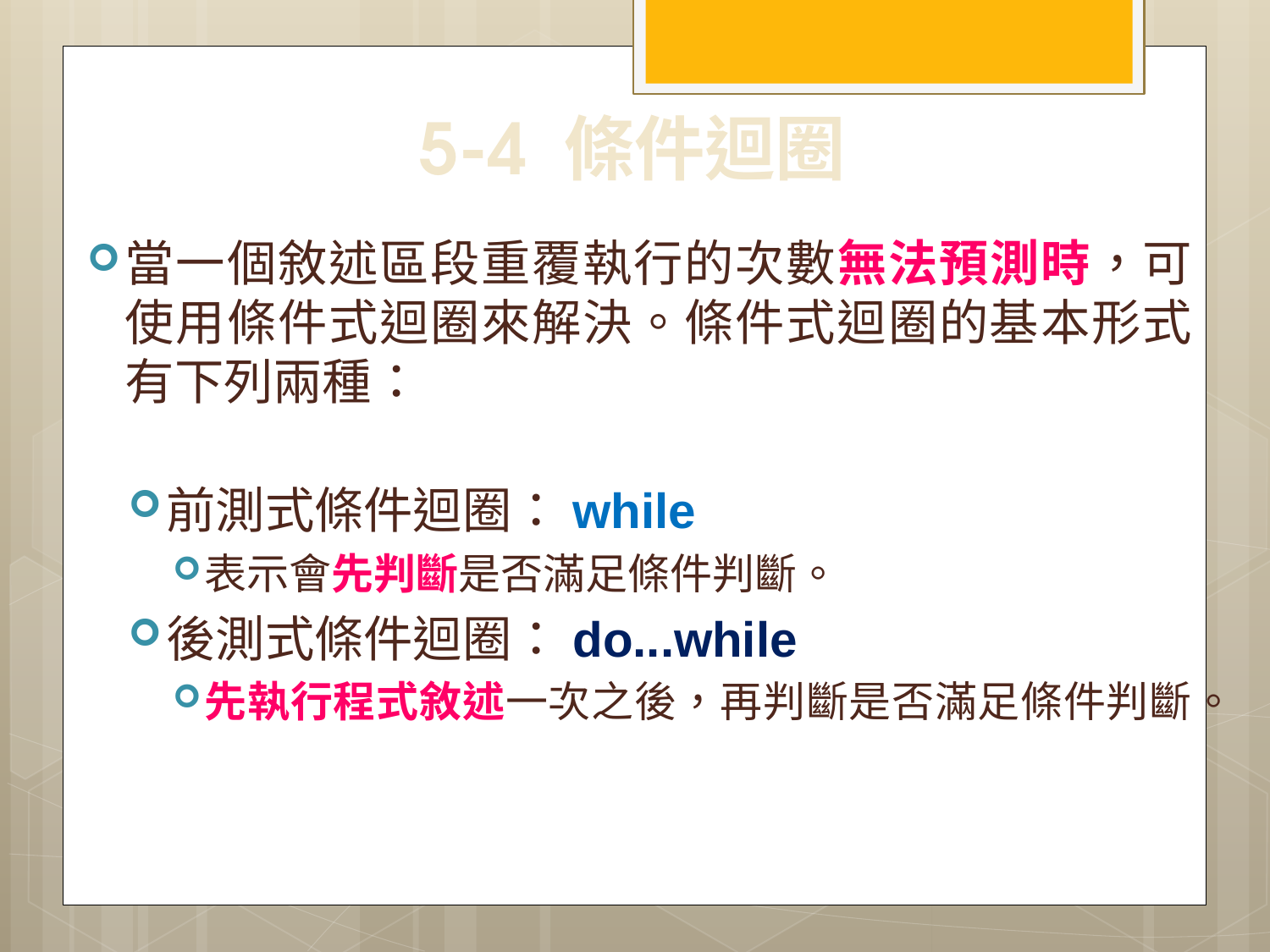

# 5-4 條件迴圈
當一個敘述區段重覆執行的次數無法預測時，可使用條件式迴圈來解決。條件式迴圈的基本形式有下列兩種：

前測式條件迴圈：while
表示會先判斷是否滿足條件判斷。
後測式條件迴圈：do...while
先執行程式敘述一次之後，再判斷是否滿足條件判斷。